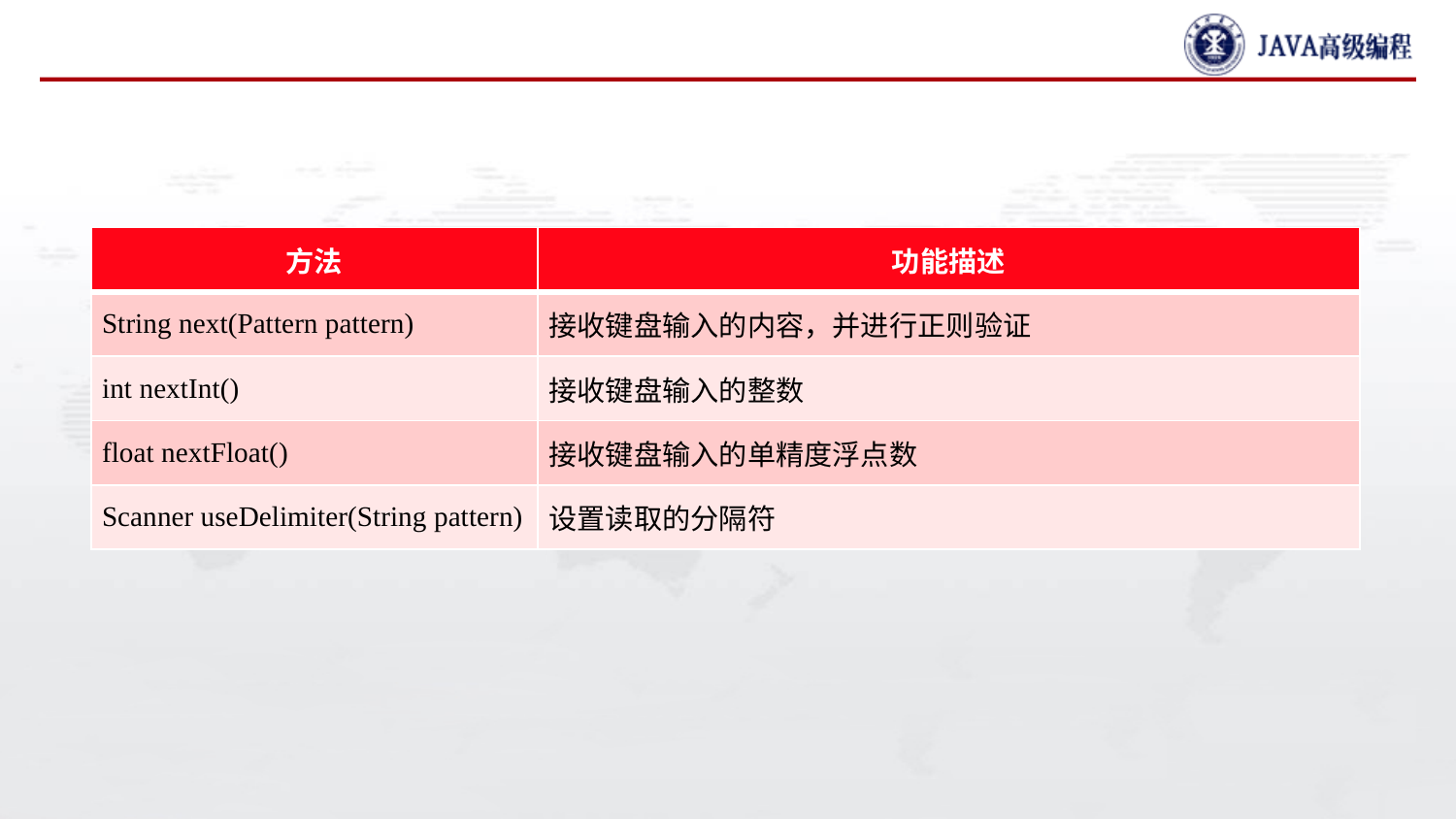

#
| 方法 | 功能描述 |
| --- | --- |
| String next(Pattern pattern) | 接收键盘输入的内容，并进行正则验证 |
| int nextInt() | 接收键盘输入的整数 |
| float nextFloat() | 接收键盘输入的单精度浮点数 |
| Scanner useDelimiter(String pattern) | 设置读取的分隔符 |